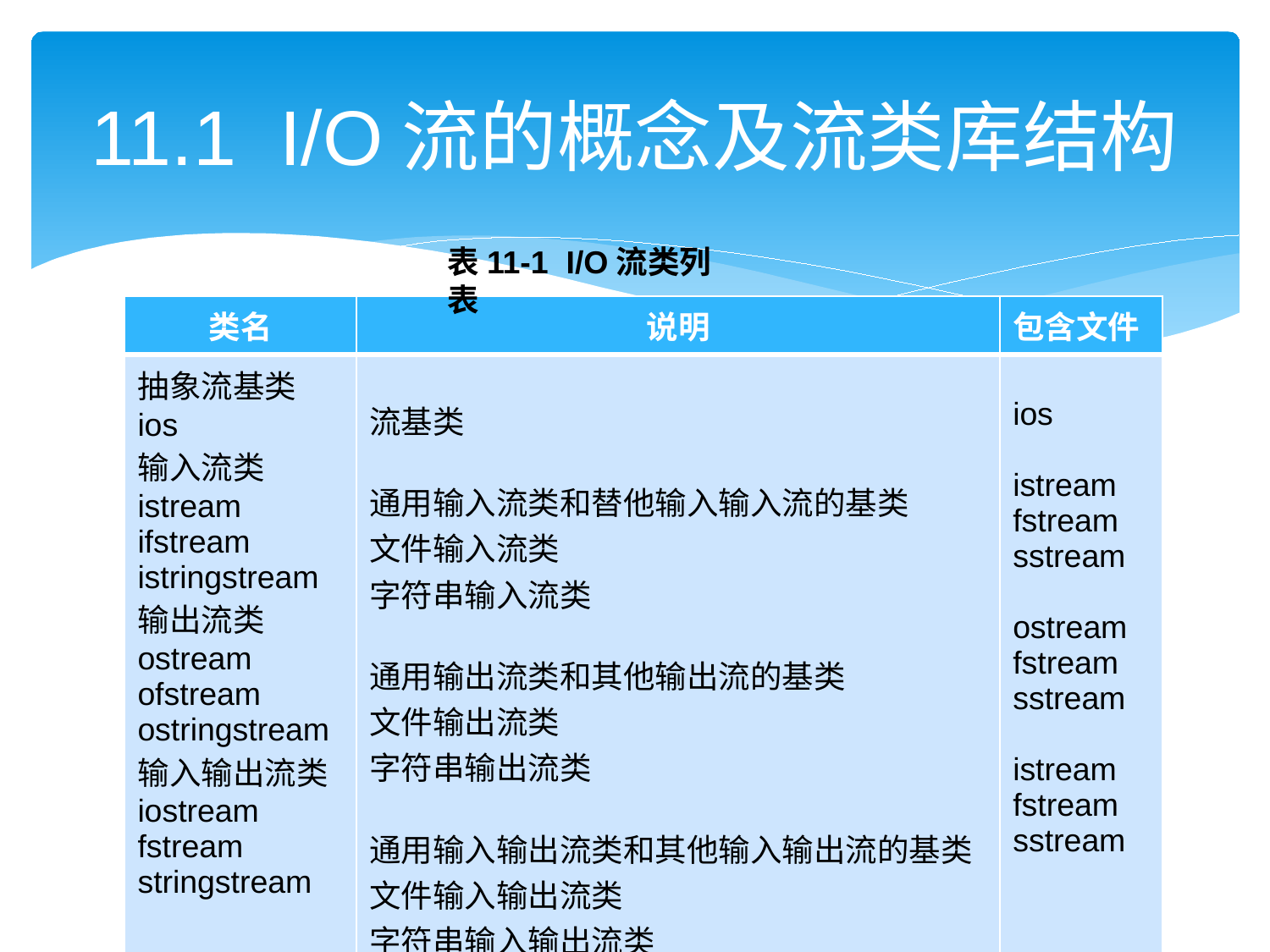

# 11.1  I/O流的概念及流类库结构
表11-1  I/O流类列表
| 类名 | 说明 | 包含文件 |
| --- | --- | --- |
| 抽象流基类 ios 输入流类 istream ifstream istringstream 输出流类 ostream ofstream ostringstream 输入输出流类 iostream fstream stringstream | 流基类 通用输入流类和替他输入输入流的基类 文件输入流类 字符串输入流类 通用输出流类和其他输出流的基类 文件输出流类 字符串输出流类 通用输入输出流类和其他输入输出流的基类 文件输入输出流类 字符串输入输出流类 | ios istream fstream sstream ostream fstream sstream istream fstream sstream |